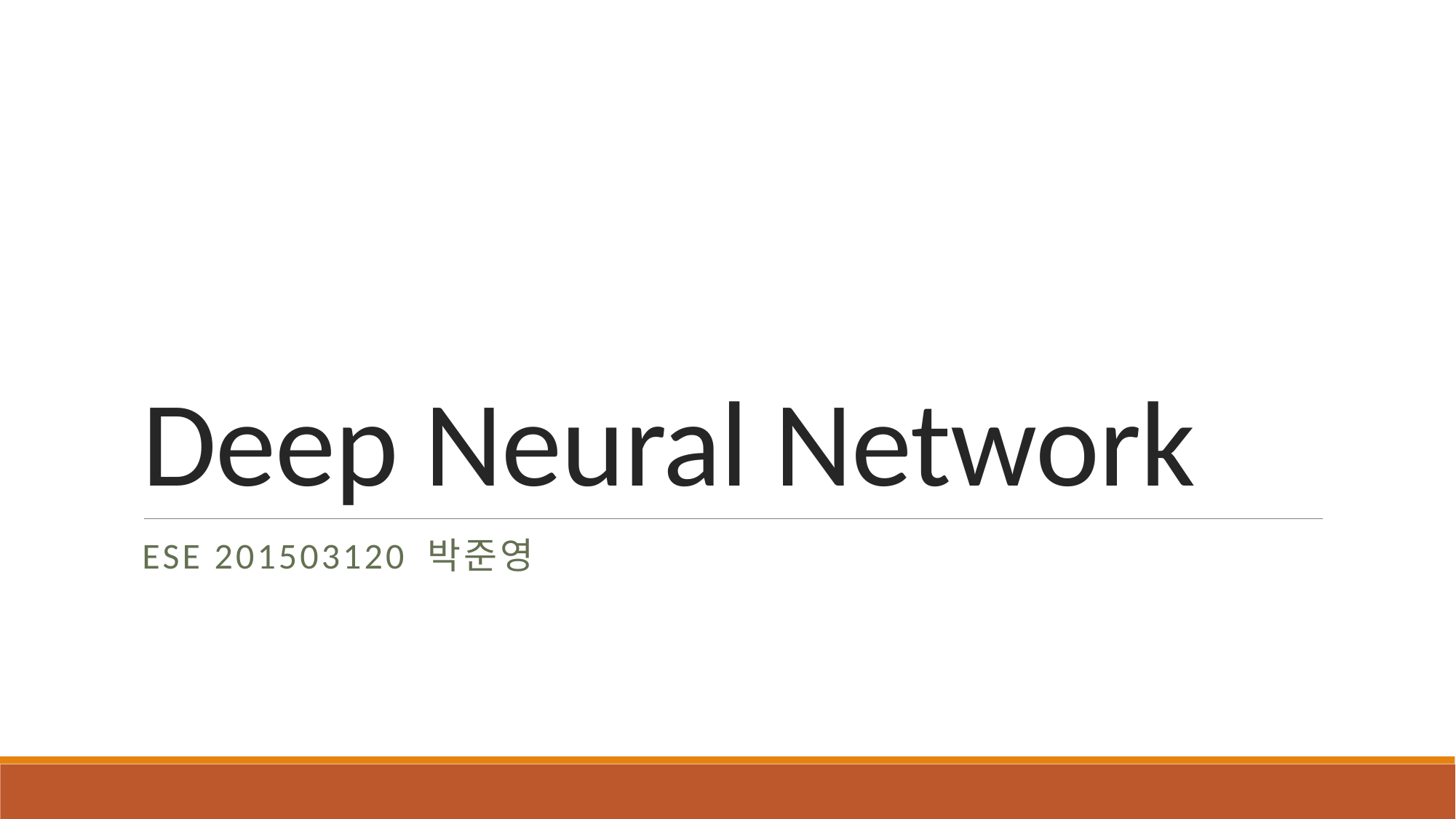

# Deep Neural Network
ESE 201503120 박준영